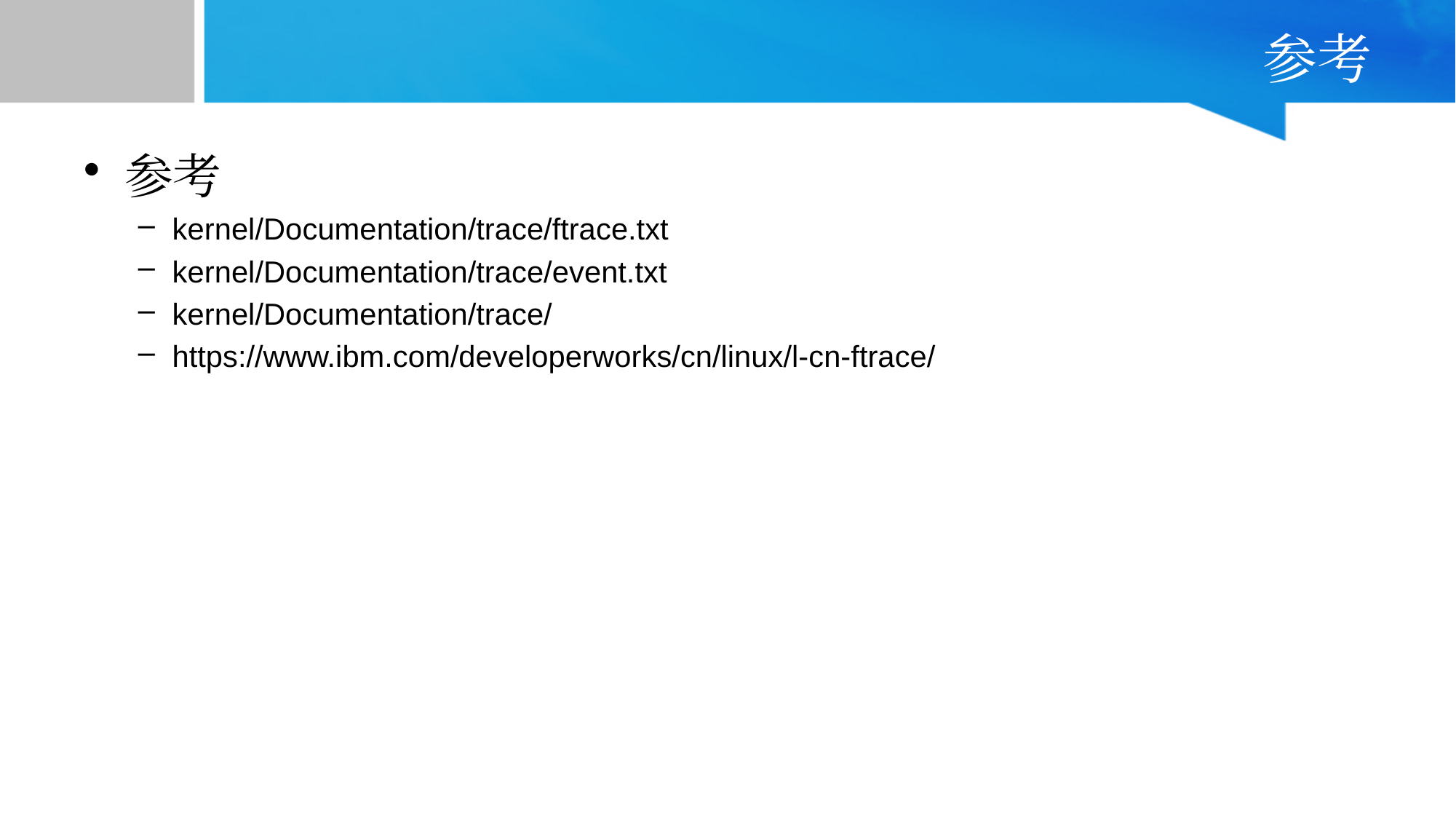

# 参考
参考
kernel/Documentation/trace/ftrace.txt
kernel/Documentation/trace/event.txt
kernel/Documentation/trace/
https://www.ibm.com/developerworks/cn/linux/l-cn-ftrace/